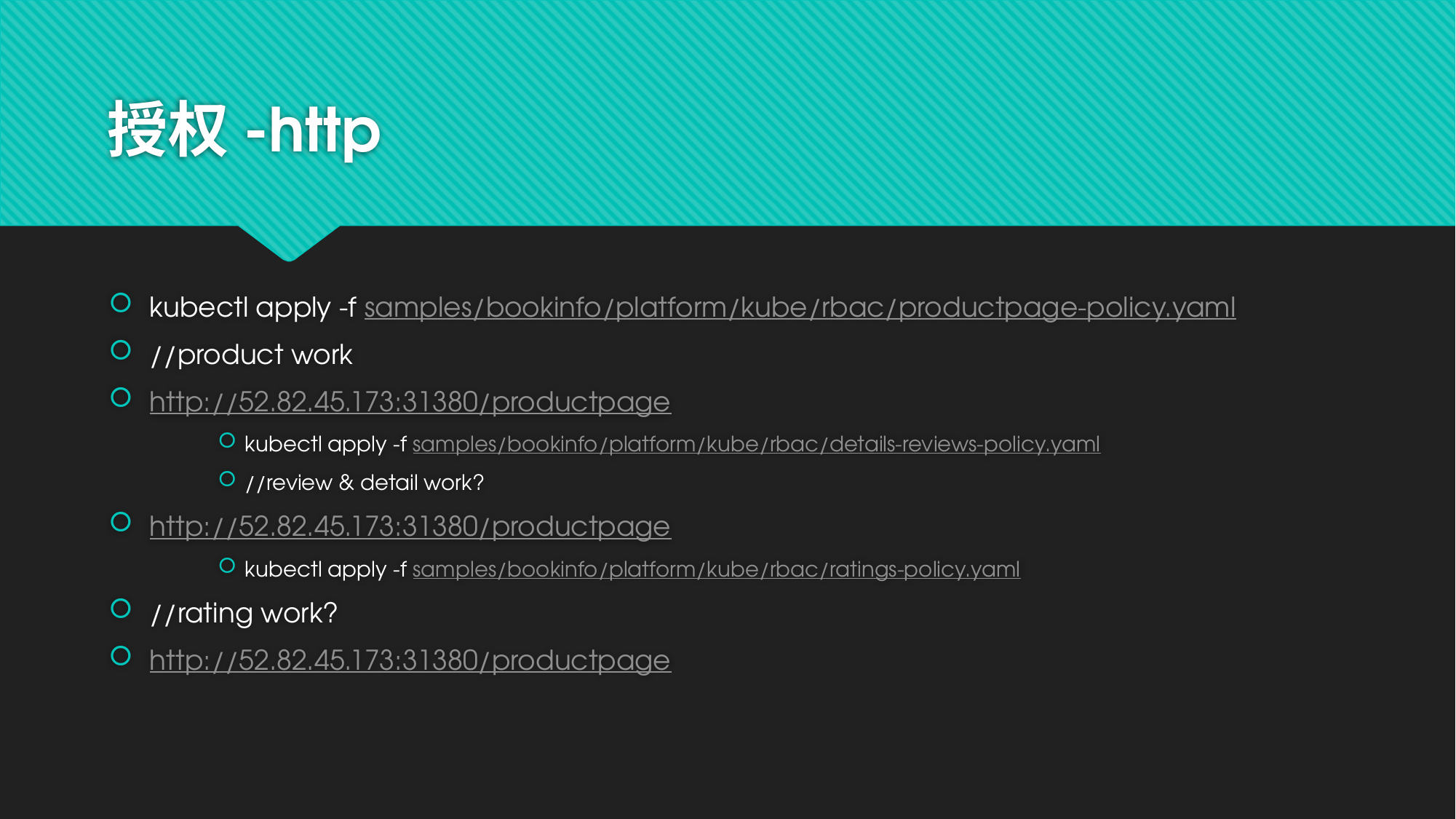

# 授权-http
kubectl apply -f samples/bookinfo/platform/kube/rbac/productpage-policy.yaml
//product work
http://52.82.45.173:31380/productpage
kubectl apply -f samples/bookinfo/platform/kube/rbac/details-reviews-policy.yaml
//review & detail work?
http://52.82.45.173:31380/productpage
kubectl apply -f samples/bookinfo/platform/kube/rbac/ratings-policy.yaml
//rating work?
http://52.82.45.173:31380/productpage